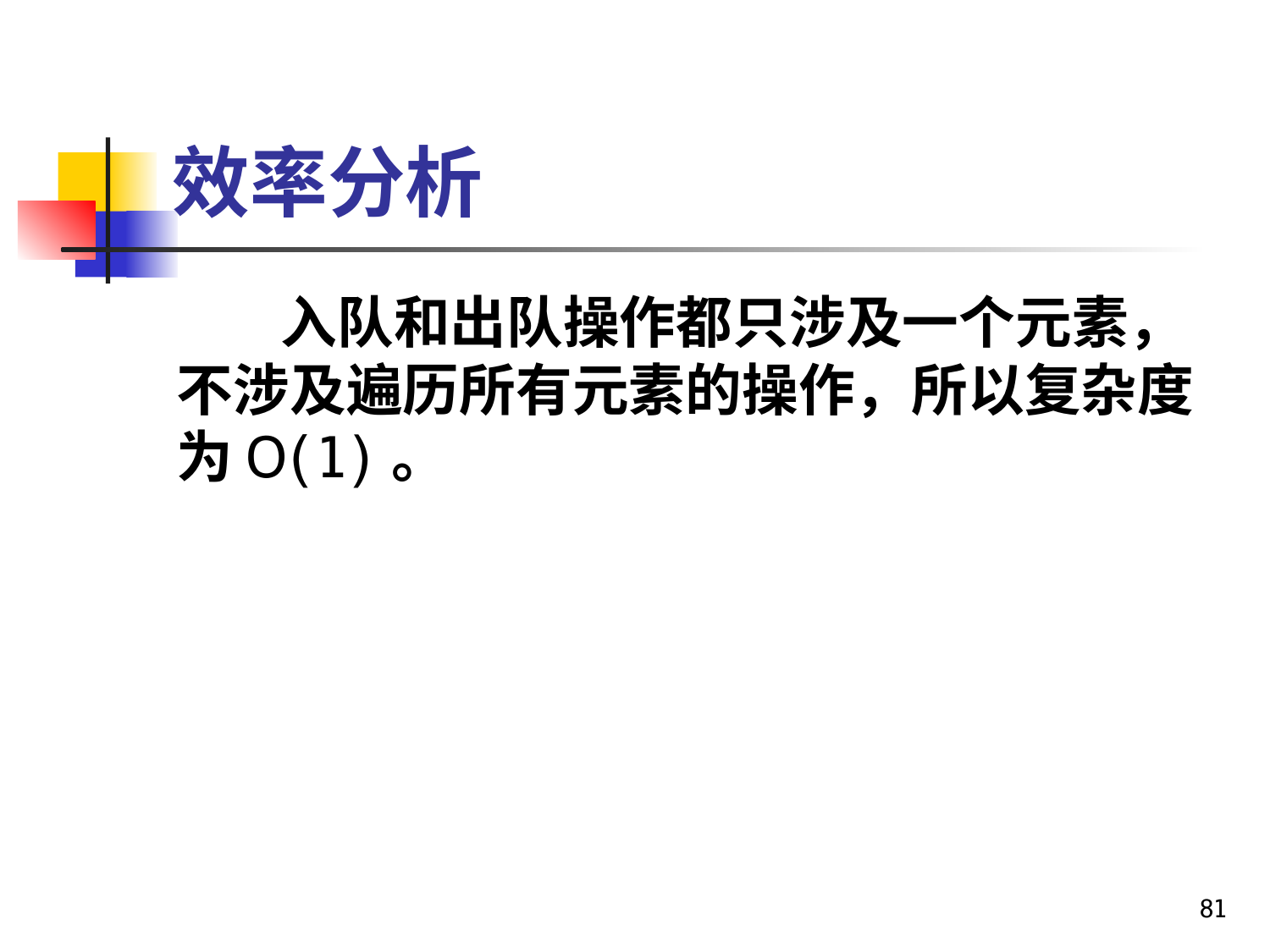

# 效率分析
       入队和出队操作都只涉及一个元素，不涉及遍历所有元素的操作，所以复杂度为O(1)。
81